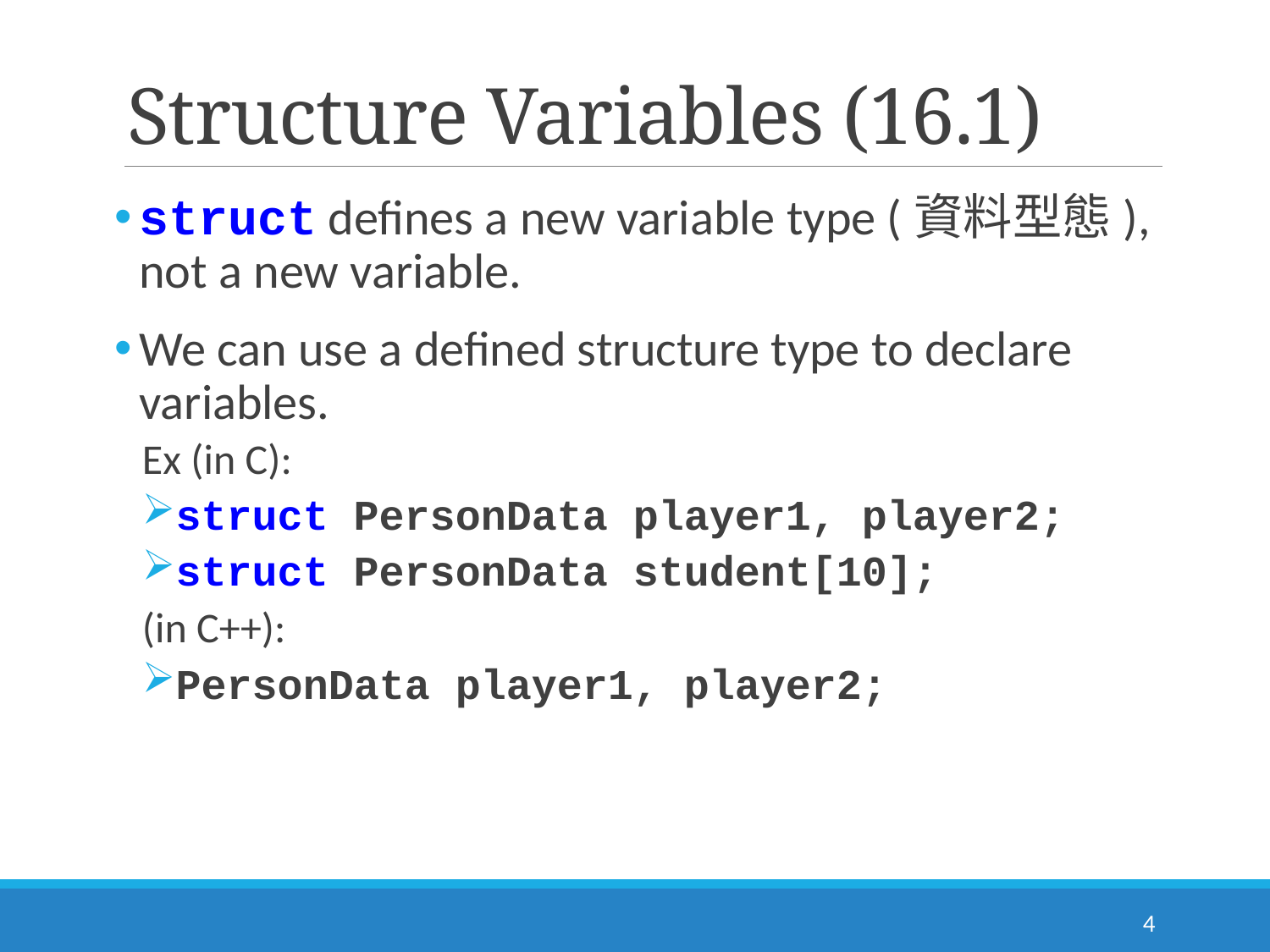

# Structure Variables (16.1)
struct defines a new variable type (資料型態), not a new variable.
We can use a defined structure type to declare variables.
Ex (in C):
struct PersonData player1, player2;
struct PersonData student[10];
(in C++):
PersonData player1, player2;

4